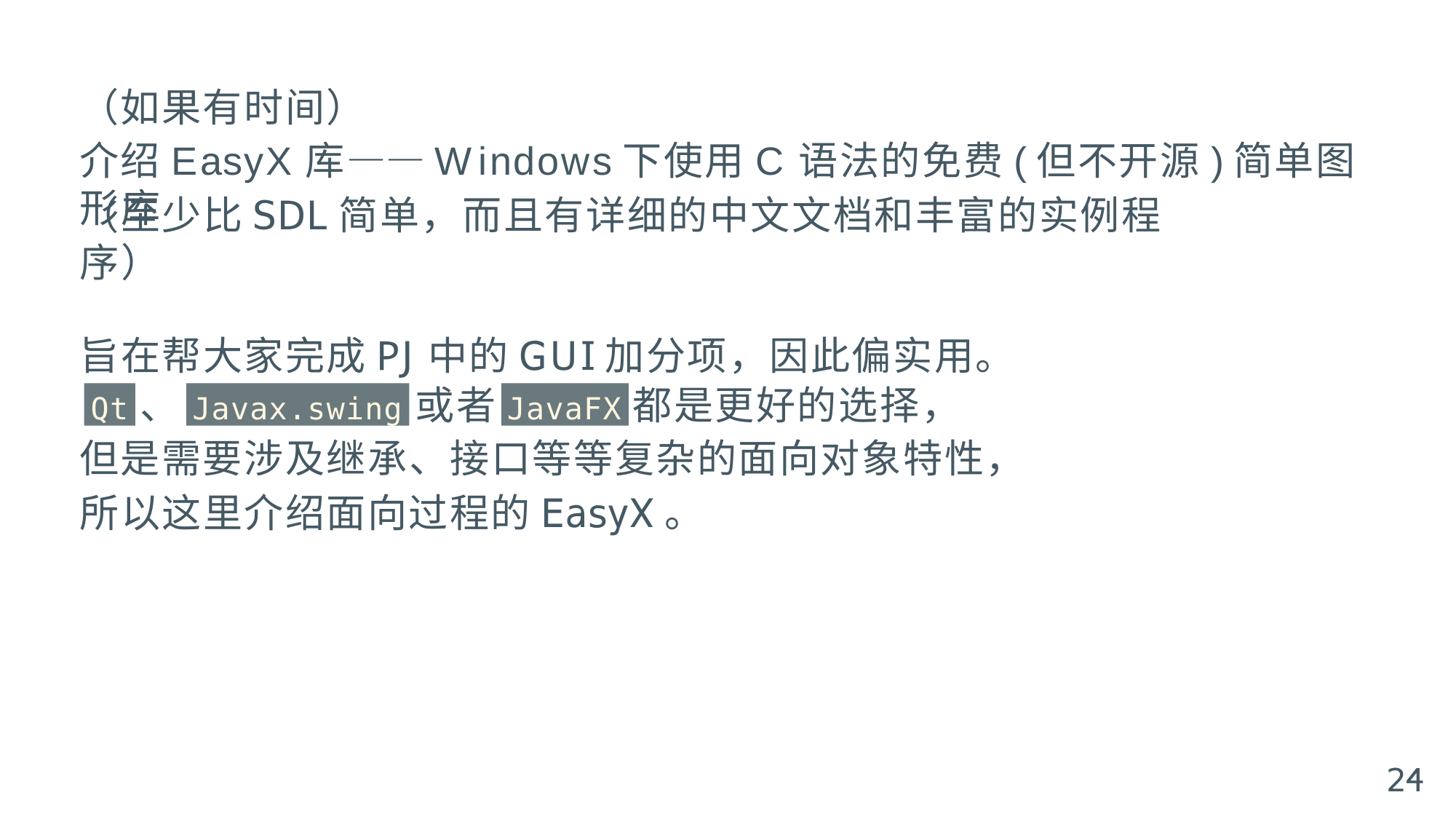

（如果有时间）
介绍EasyX库——Windows下使用C语法的免费(但不开源)简单图形库
（至少比SDL简单，而且有详细的中文文档和丰富的实例程序）
旨在帮大家完成PJ中的GUI加分项，因此偏实用。
、	或者
都是更好的选择，
Qt
Javax.swing
JavaFX
但是需要涉及继承、接口等等复杂的面向对象特性， 所以这里介绍面向过程的EasyX。
24